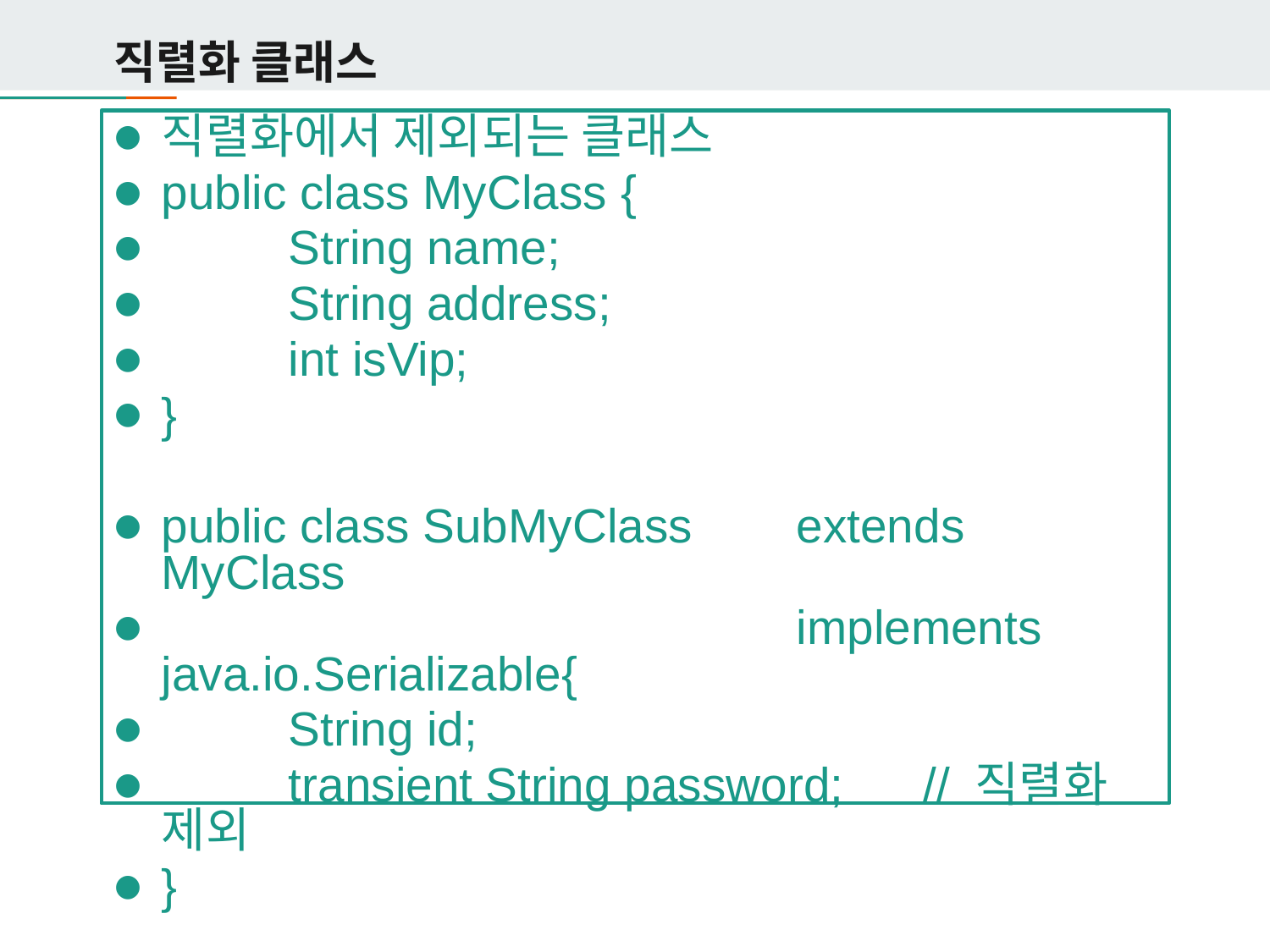

# 직렬화 클래스
직렬화에서 제외되는 클래스
public class MyClass {
	String name;
	String address;
	int isVip;
}

public class SubMyClass 	extends MyClass
					implements java.io.Serializable{
	String id;
	transient String password;	// 직렬화 제외
}